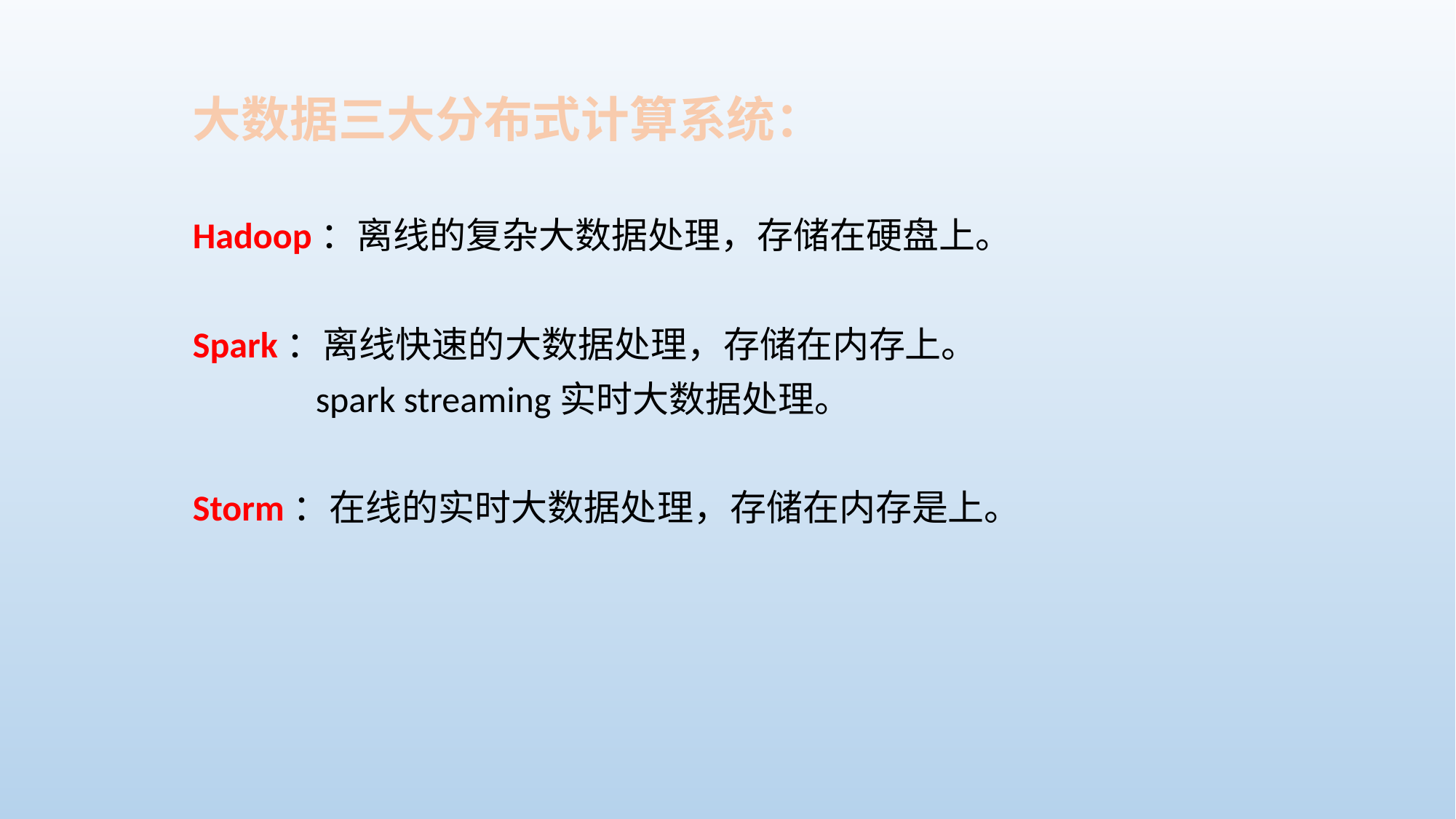

# 大数据三大分布式计算系统：
Hadoop：离线的复杂大数据处理，存储在硬盘上。

Spark：离线快速的大数据处理，存储在内存上。
               spark streaming实时大数据处理。

Storm：在线的实时大数据处理，存储在内存是上。